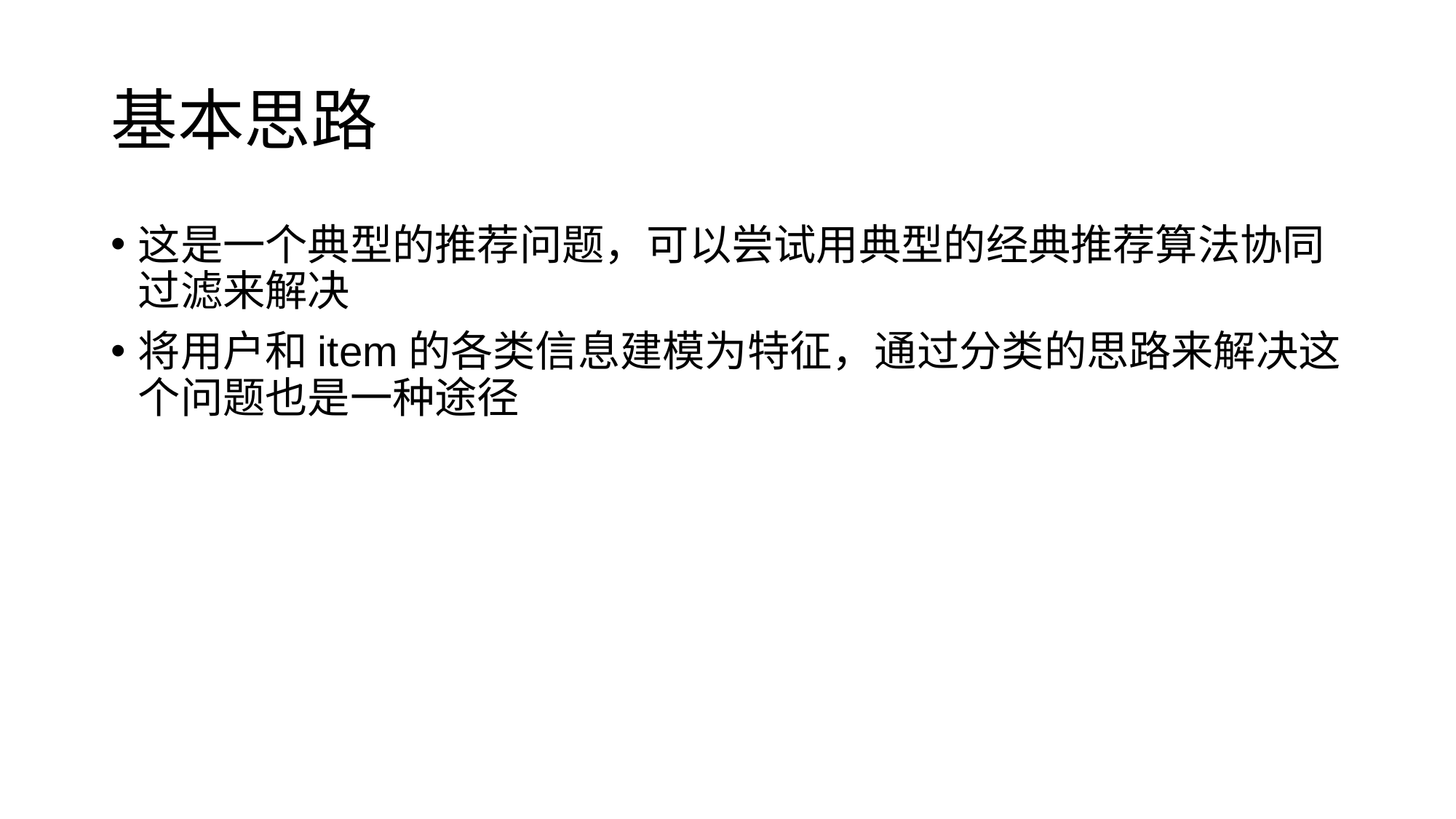

# 基本思路
这是一个典型的推荐问题，可以尝试用典型的经典推荐算法协同过滤来解决
将用户和item的各类信息建模为特征，通过分类的思路来解决这个问题也是一种途径